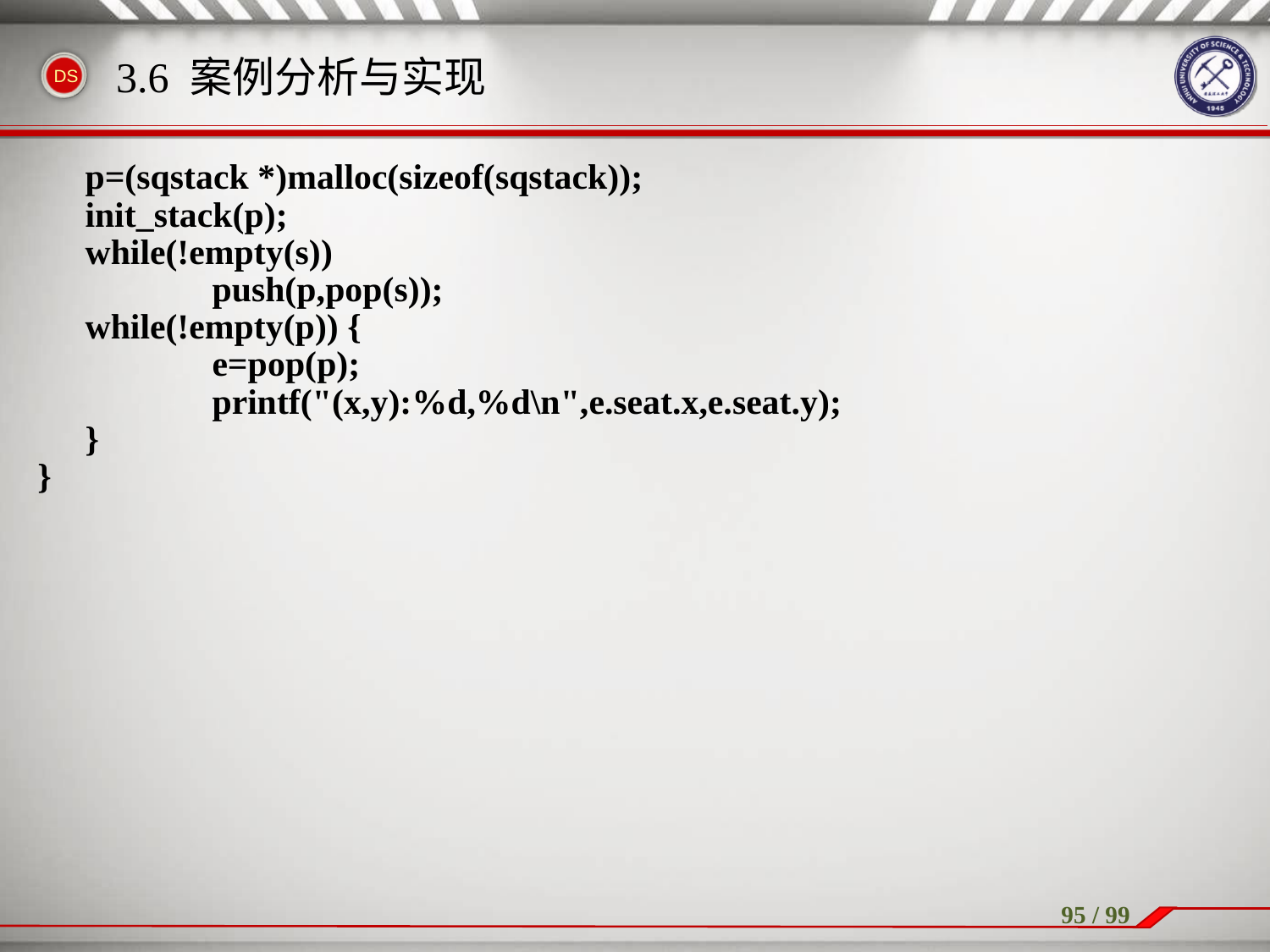

# 3.6 案例分析与实现
	p=(sqstack *)malloc(sizeof(sqstack));
	init_stack(p);
	while(!empty(s))
		push(p,pop(s));
	while(!empty(p)) {
		e=pop(p);
		printf("(x,y):%d,%d\n",e.seat.x,e.seat.y);
	}
}